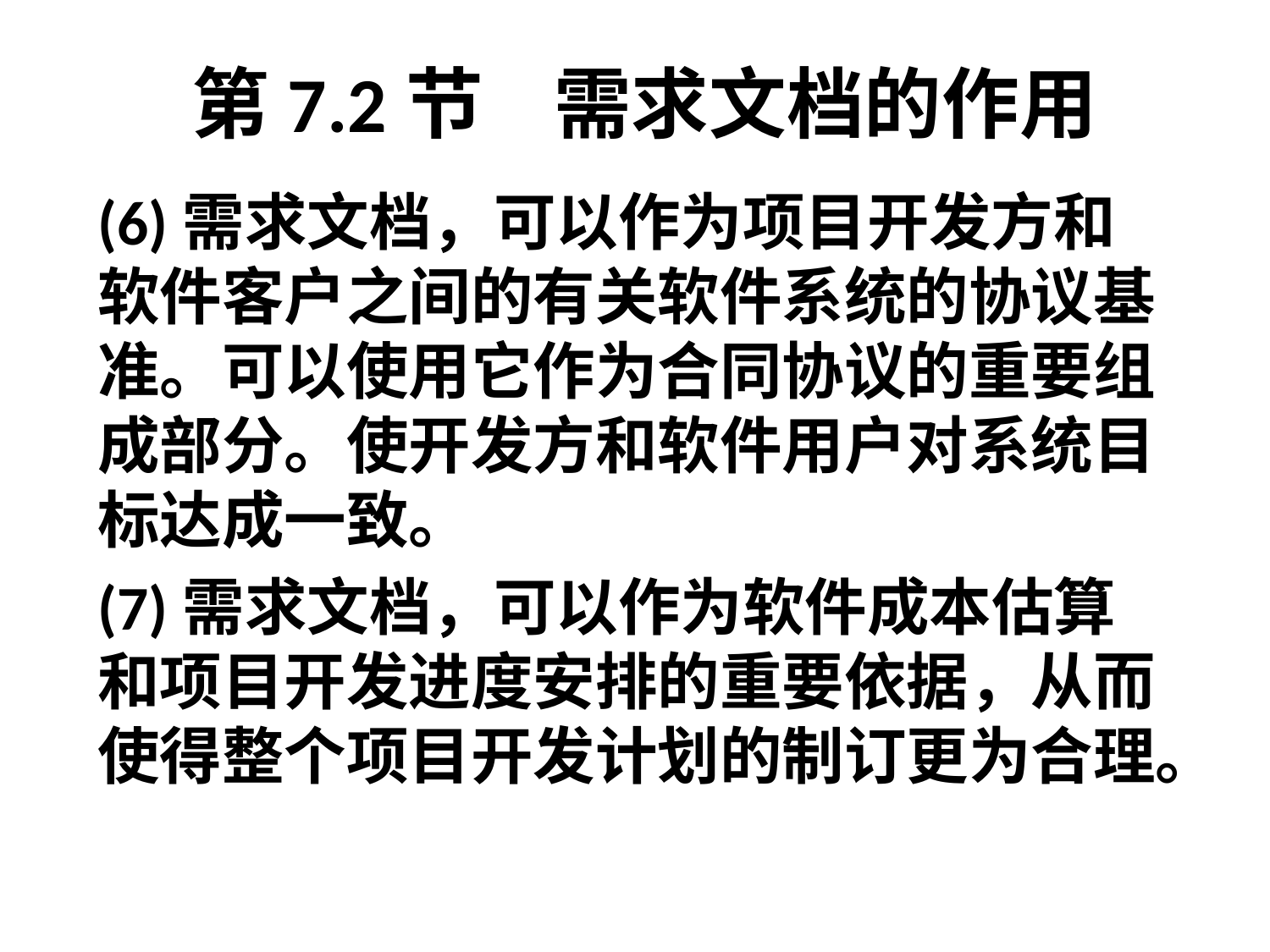

# 第7.2节    需求文档的作用
(6)需求文档，可以作为项目开发方和软件客户之间的有关软件系统的协议基准。可以使用它作为合同协议的重要组成部分。使开发方和软件用户对系统目标达成一致。
(7)需求文档，可以作为软件成本估算和项目开发进度安排的重要依据，从而使得整个项目开发计划的制订更为合理。